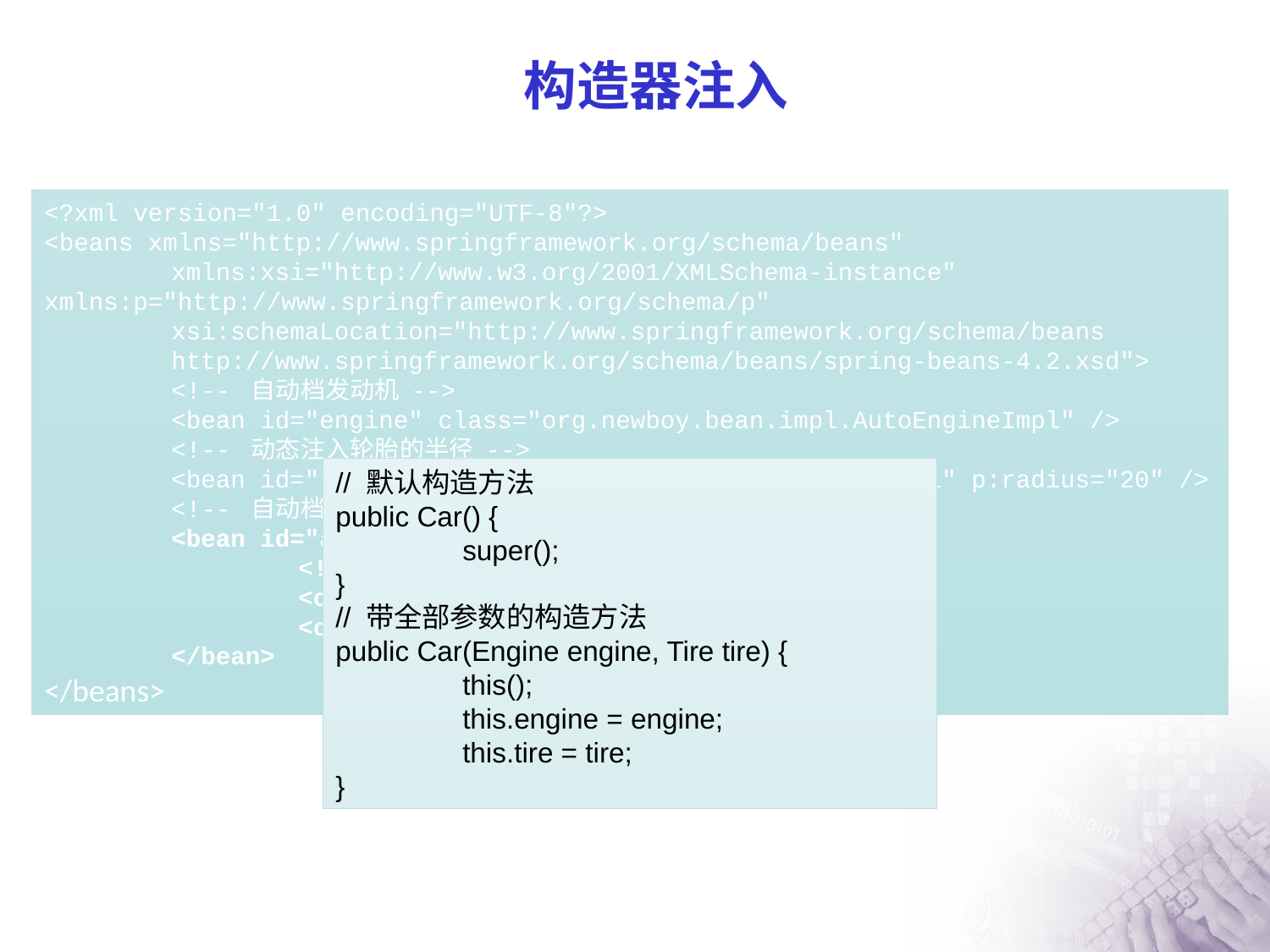

# 构造器注入
<?xml version="1.0" encoding="UTF-8"?>
<beans xmlns="http://www.springframework.org/schema/beans"
	xmlns:xsi="http://www.w3.org/2001/XMLSchema-instance" xmlns:p="http://www.springframework.org/schema/p"
	xsi:schemaLocation="http://www.springframework.org/schema/beans
	http://www.springframework.org/schema/beans/spring-beans-4.2.xsd">
	<!-- 自动档发动机 -->
	<bean id="engine" class="org.newboy.bean.impl.AutoEngineImpl" />
	<!-- 动态注入轮胎的半径 -->
	<bean id="tire" class="org.newboy.bean.impl.TireImpl" p:radius="20" />
	<!-- 自动档汽车 -->
	<bean id="autoCar" class="org.newboy.bean.Car">
		<!-- 采用构造方法参数注入 -->
		<constructor-arg ref="engine" />
		<constructor-arg ref="tire" />
	</bean>
</beans>
// 默认构造方法
public Car() {
	super();
}
// 带全部参数的构造方法
public Car(Engine engine, Tire tire) {
	this();
	this.engine = engine;
	this.tire = tire;
}